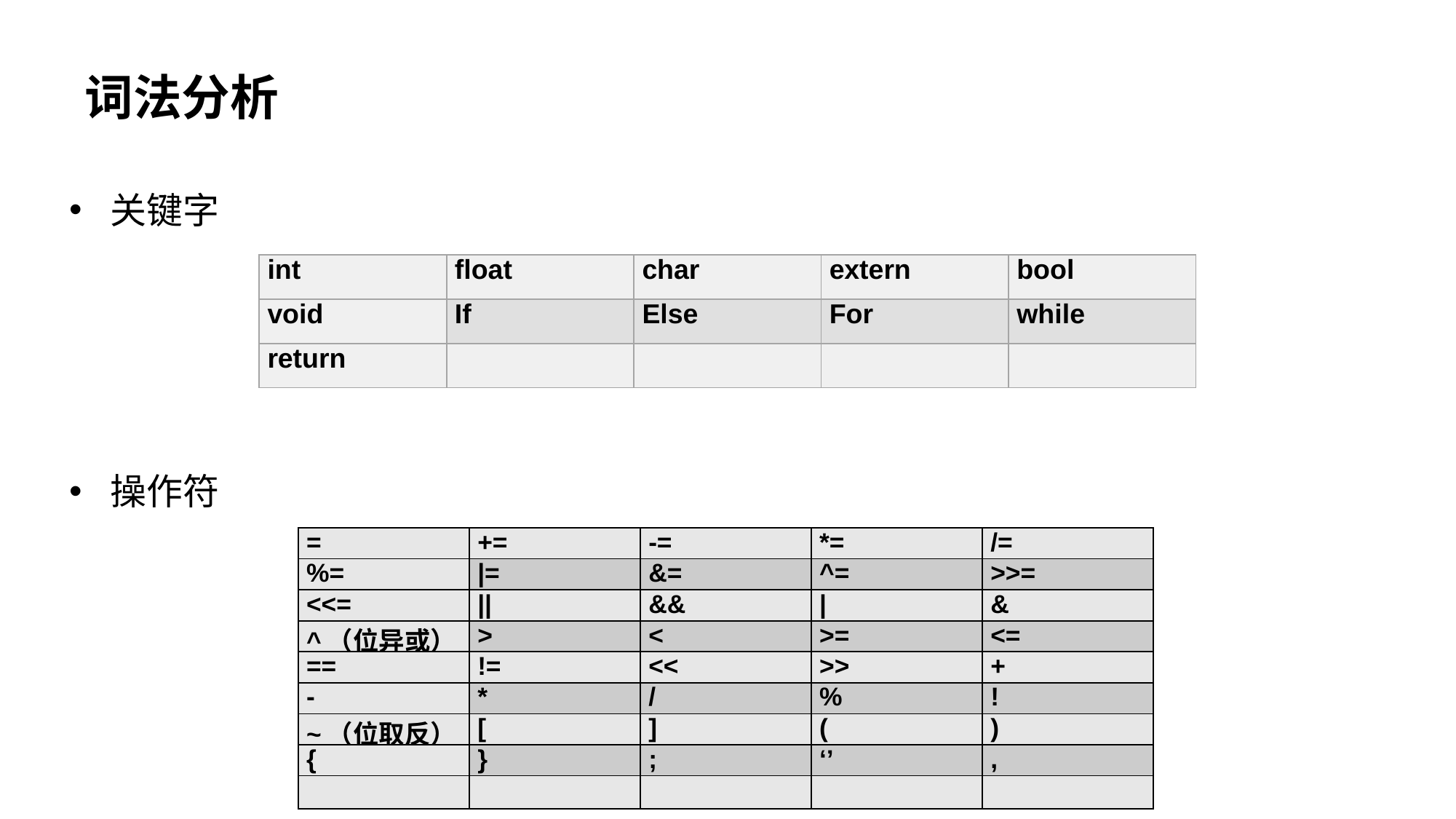

词法分析
关键字
| int | float | char | extern | bool |
| --- | --- | --- | --- | --- |
| void | If | Else | For | while |
| return |  |  |  |  |
操作符
| = | += | -= | \*= | /= |
| --- | --- | --- | --- | --- |
| %= | |= | &= | ^= | >>= |
| <<= | || | && | | | & |
| ^（位异或） | > | < | >= | <= |
| == | != | << | >> | + |
| - | \* | / | % | ! |
| ~（位取反） | [ | ] | ( | ) |
| { | } | ; | ‘’ | , |
|  |  |  |  |  |